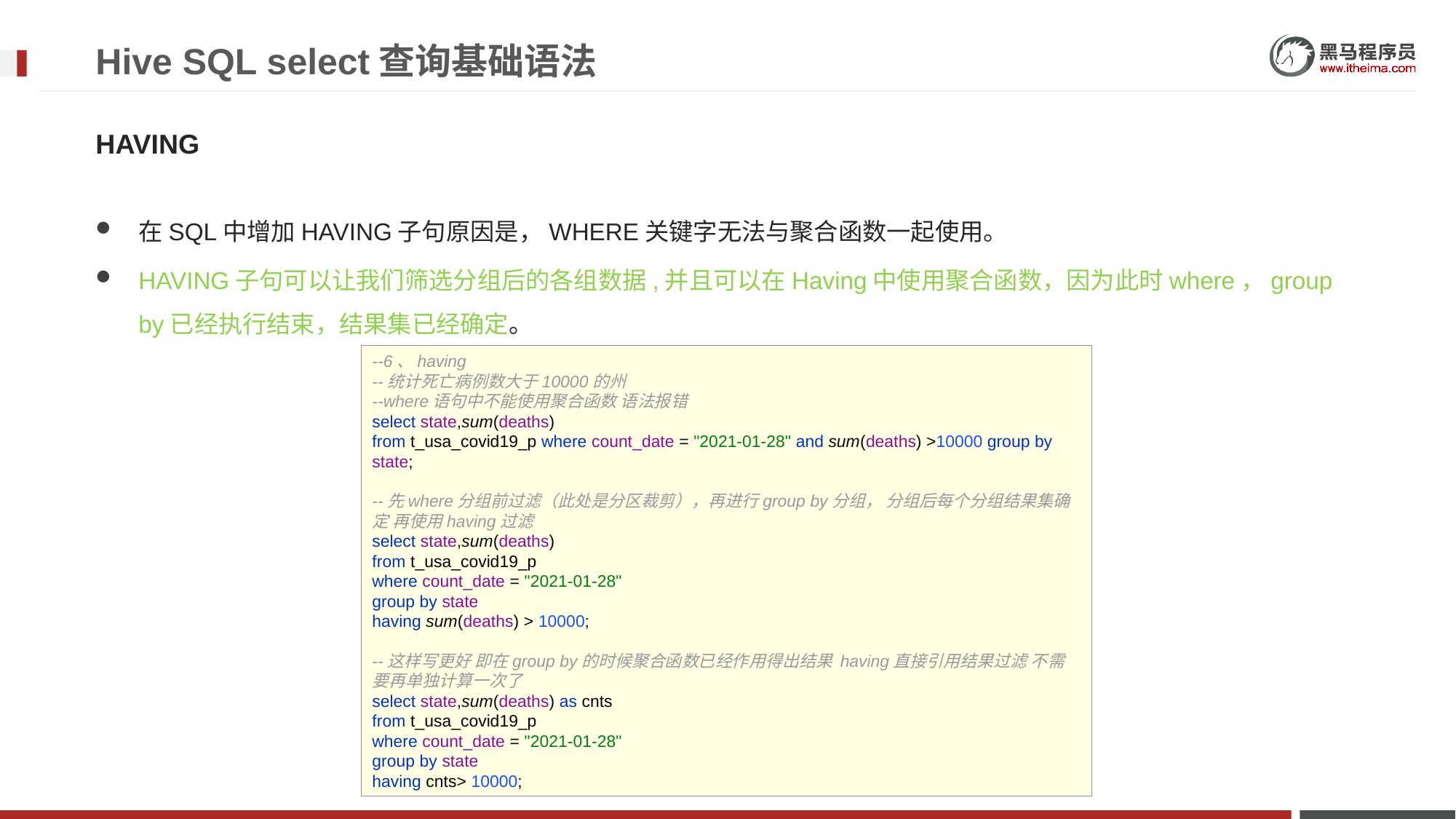

# Hive SQL select查询基础语法
HAVING
在SQL中增加HAVING子句原因是，WHERE关键字无法与聚合函数一起使用。
HAVING子句可以让我们筛选分组后的各组数据,并且可以在Having中使用聚合函数，因为此时where，group by已经执行结束，结果集已经确定。

--6、having
--统计死亡病例数大于10000的州
--where语句中不能使用聚合函数 语法报错
select state,sum(deaths)
from t_usa_covid19_p where count_date = "2021-01-28" and sum(deaths) >10000 group by state;
--先where分组前过滤（此处是分区裁剪），再进行group by分组， 分组后每个分组结果集确定 再使用having过滤
select state,sum(deaths)
from t_usa_covid19_p
where count_date = "2021-01-28"
group by state
having sum(deaths) > 10000;
--这样写更好 即在group by的时候聚合函数已经作用得出结果 having直接引用结果过滤 不需要再单独计算一次了
select state,sum(deaths) as cnts
from t_usa_covid19_p
where count_date = "2021-01-28"
group by state
having cnts> 10000;